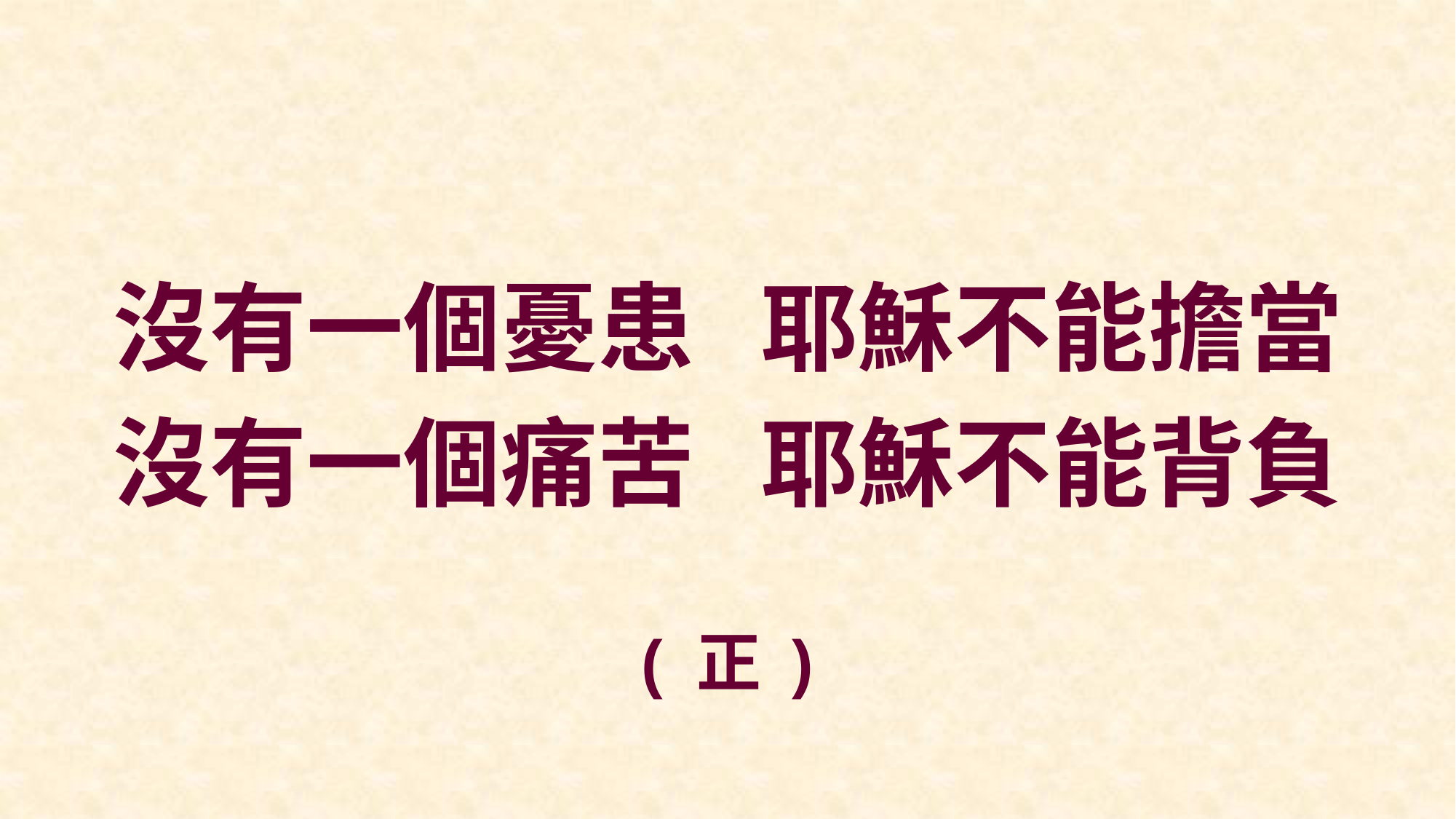

沒有一個憂患   耶穌不能擔當
沒有一個痛苦   耶穌不能背負
( 正 )